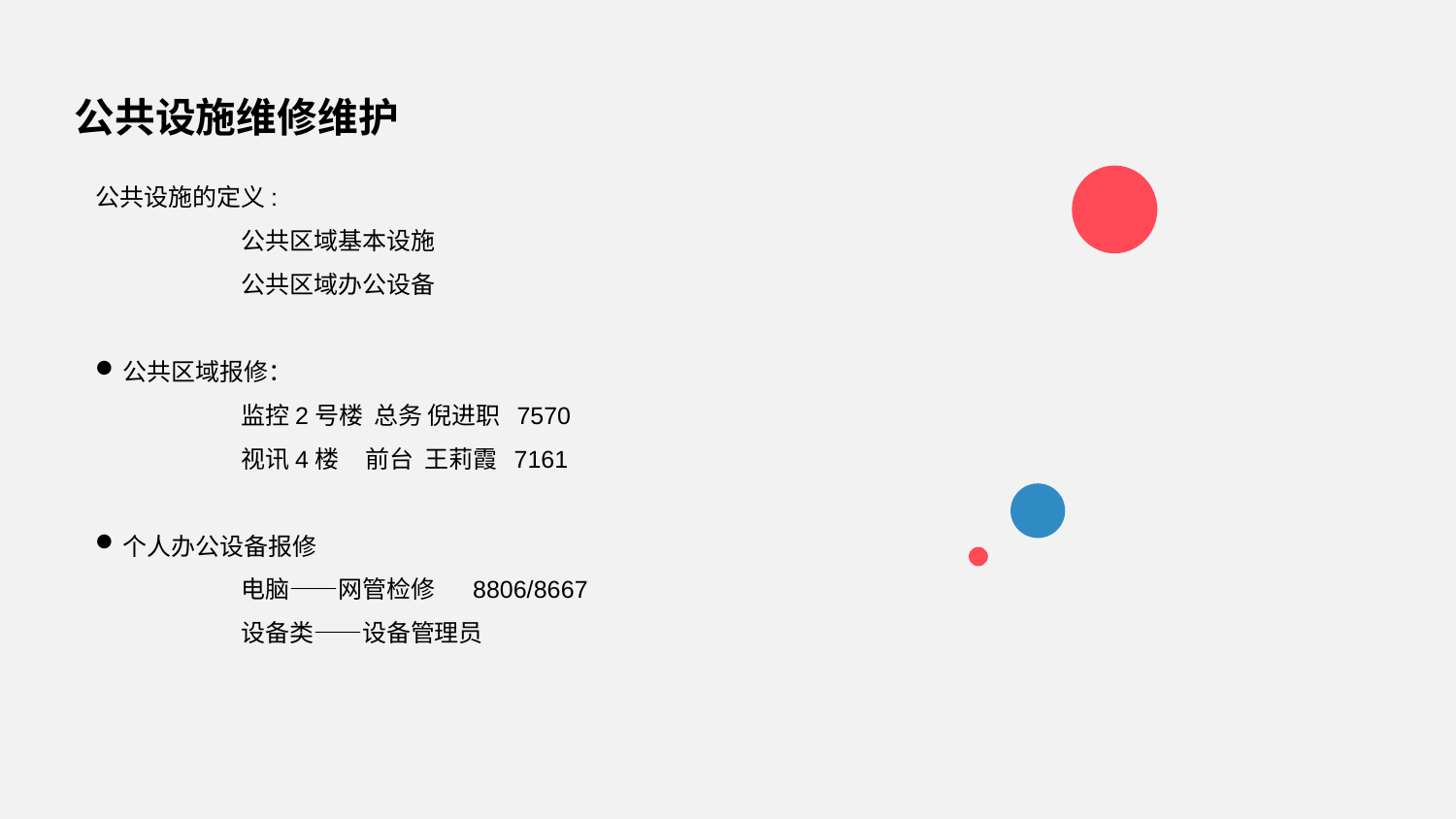

公共设施维修维护
公共设施的定义:
	公共区域基本设施
	公共区域办公设备

公共区域报修：
	监控2号楼  总务 倪进职  7570
	视讯4楼     前台  王莉霞  7161

个人办公设备报修
	电脑——网管检修      8806/8667
	设备类——设备管理员